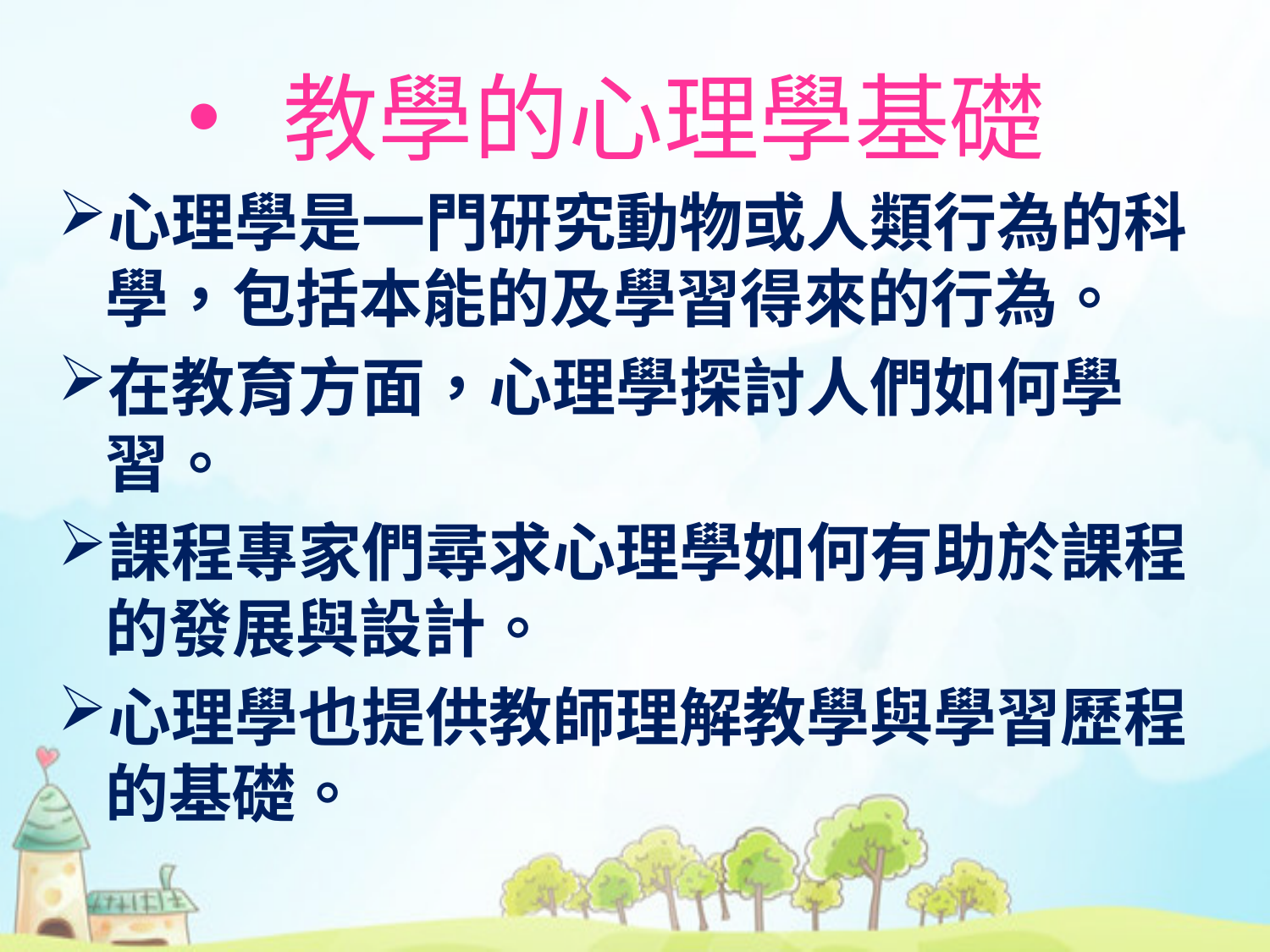

# 教學的心理學基礎
心理學是一門研究動物或人類行為的科學，包括本能的及學習得來的行為。
在教育方面，心理學探討人們如何學習。
課程專家們尋求心理學如何有助於課程的發展與設計。
心理學也提供教師理解教學與學習歷程的基礎。